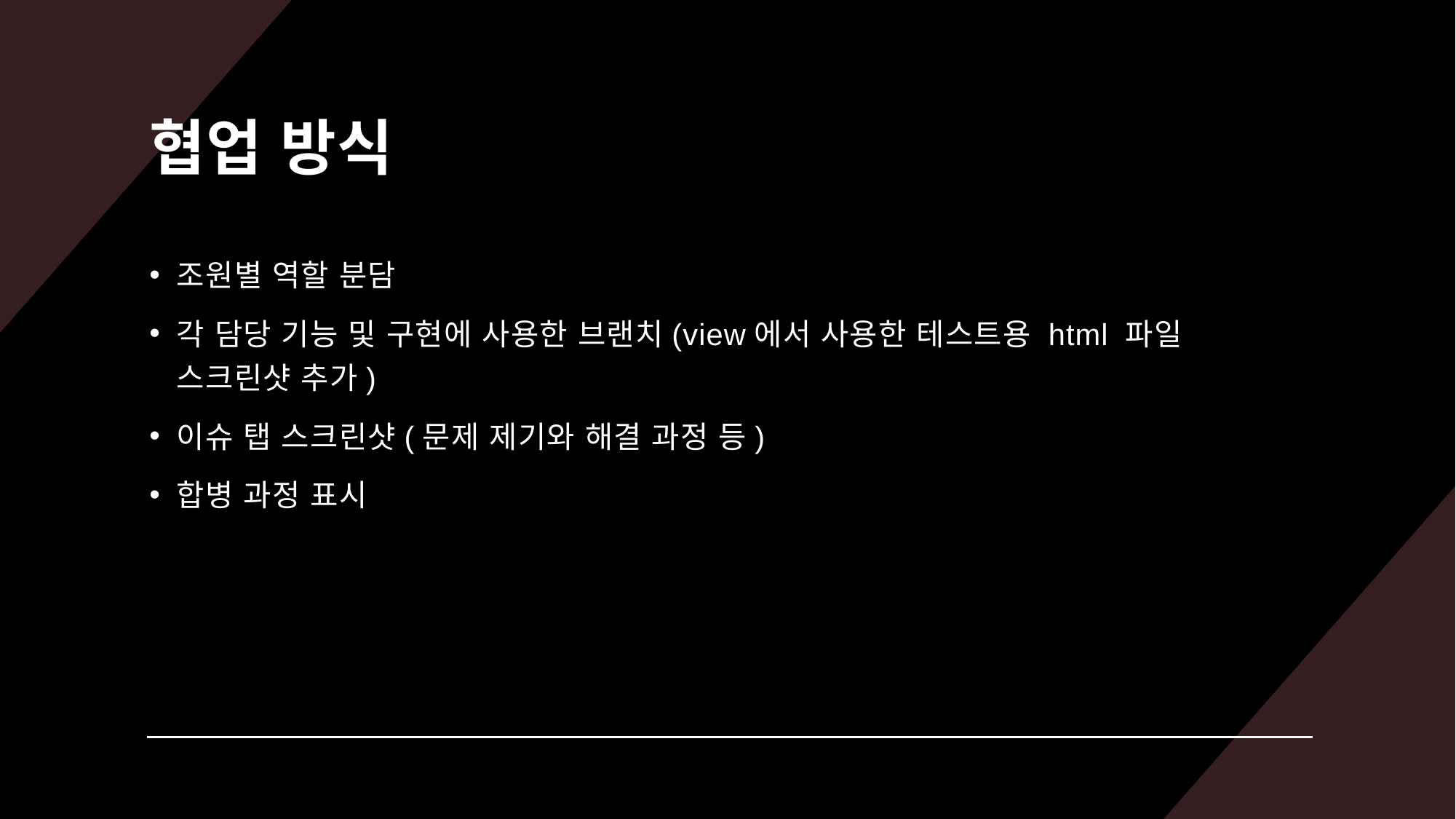

# 협업 방식
조원별 역할 분담
각 담당 기능 및 구현에 사용한 브랜치(view에서 사용한 테스트용 html 파일 스크린샷 추가)
이슈 탭 스크린샷(문제 제기와 해결 과정 등)
합병 과정 표시